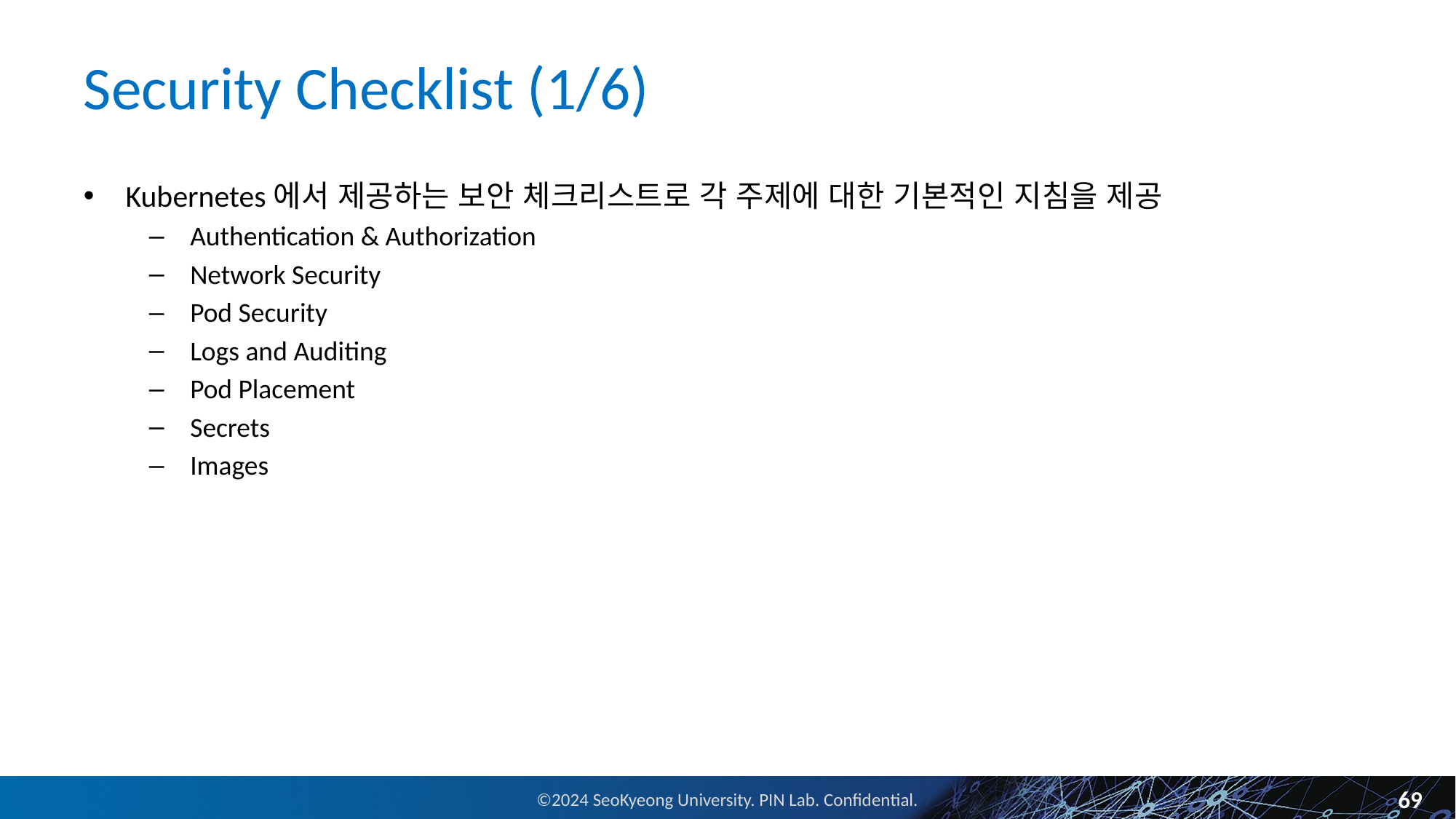

# Security Checklist (1/6)
Kubernetes에서 제공하는 보안 체크리스트로 각 주제에 대한 기본적인 지침을 제공
Authentication & Authorization
Network Security
Pod Security
Logs and Auditing
Pod Placement
Secrets
Images
69